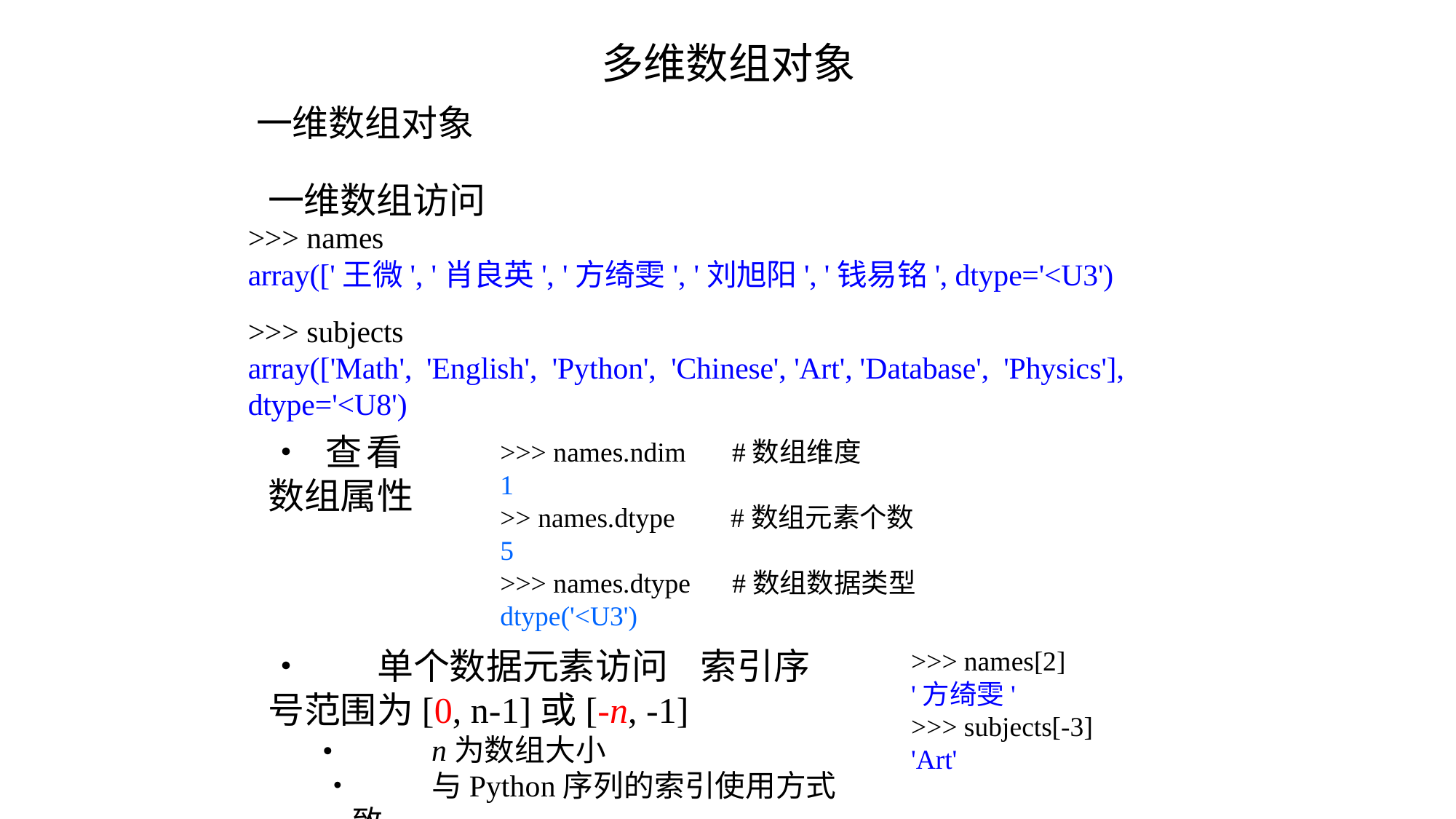

多维数组对象
一维数组对象
# 一维数组访问
>>> names
array(['王微', '肖良英', '方绮雯', '刘旭阳', '钱易铭', dtype='<U3')

>>> subjects
array(['Math', 'English', 'Python', 'Chinese', 'Art', 'Database',  'Physics'], dtype='<U8')
• 查看数组属性
>>> names.ndim	  #数组维度
1
>> names.dtype        #数组元素个数
5
>>> names.dtype      #数组数据类型
dtype('<U3')
•	单个数据元素访问    索引序号范围为[0, n-1]或[-n, -1]
•	n为数组大小
•	与Python序列的索引使用方式一致
>>> names[2]
'方绮雯'
>>> subjects[-3]
'Art'